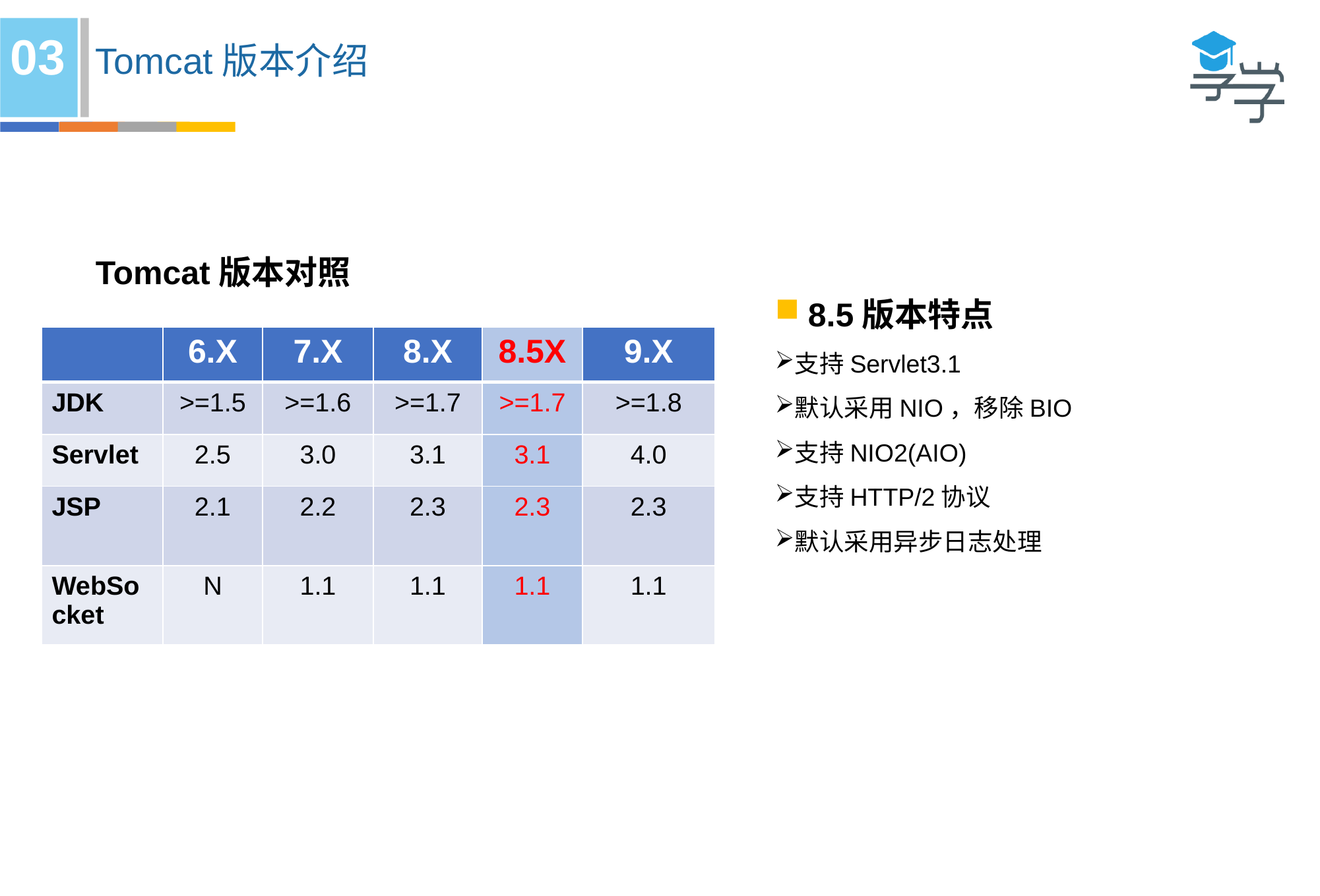

03
Tomcat版本介绍

8.5版本特点
支持Servlet3.1
默认采用NIO，移除BIO
支持NIO2(AIO)
支持HTTP/2协议
默认采用异步日志处理
Tomcat版本对照
|  | 6.X | 7.X | 8.X | 8.5X | 9.X |
| --- | --- | --- | --- | --- | --- |
| JDK | >=1.5 | >=1.6 | >=1.7 | >=1.7 | >=1.8 |
| Servlet | 2.5 | 3.0 | 3.1 | 3.1 | 4.0 |
| JSP | 2.1 | 2.2 | 2.3 | 2.3 | 2.3 |
| WebSocket | N | 1.1 | 1.1 | 1.1 | 1.1 |